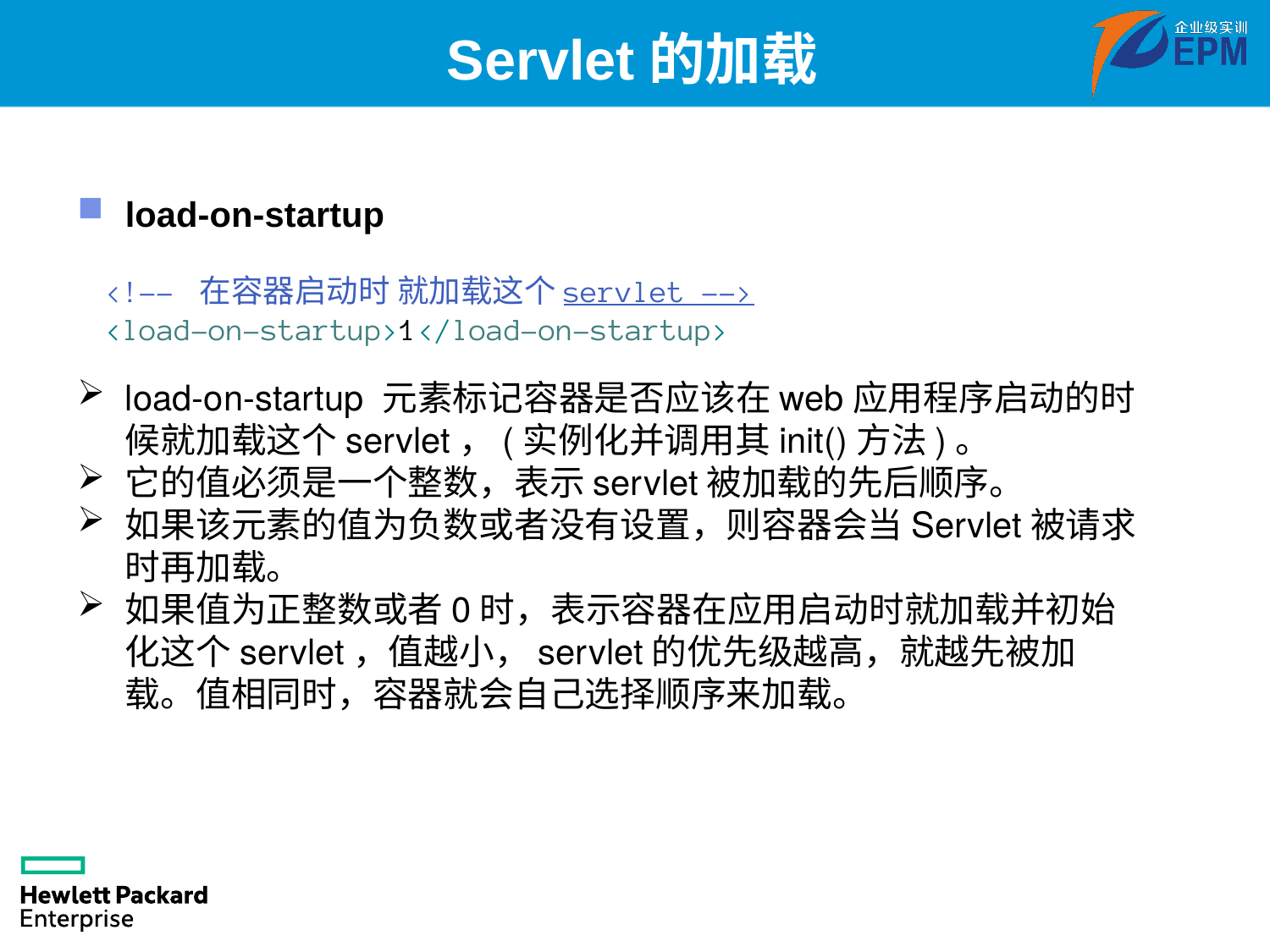

# Servlet的加载
load-on-startup

load-on-startup 元素标记容器是否应该在web应用程序启动的时候就加载这个servlet，(实例化并调用其init()方法)。
它的值必须是一个整数，表示servlet被加载的先后顺序。
如果该元素的值为负数或者没有设置，则容器会当Servlet被请求时再加载。
如果值为正整数或者0时，表示容器在应用启动时就加载并初始化这个servlet，值越小，servlet的优先级越高，就越先被加载。值相同时，容器就会自己选择顺序来加载。

<!-- 在容器启动时 就加载这个servlet -->
<load-on-startup>1</load-on-startup>